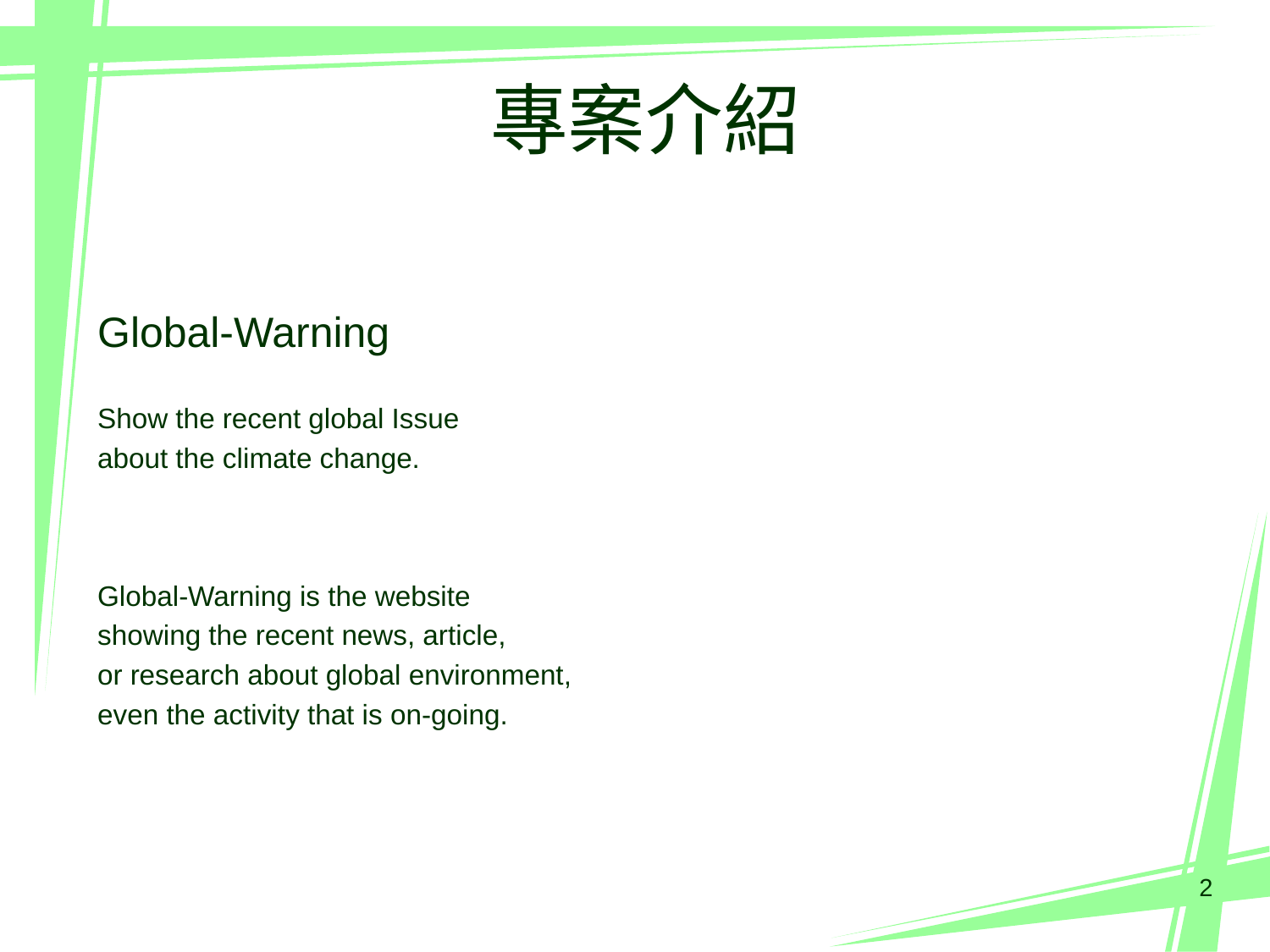

# 專案介紹

Global-Warning

Show the recent global Issue
about the climate change.

Global-Warning is the website
showing the recent news, article,
or research about global environment,
even the activity that is on-going.
2